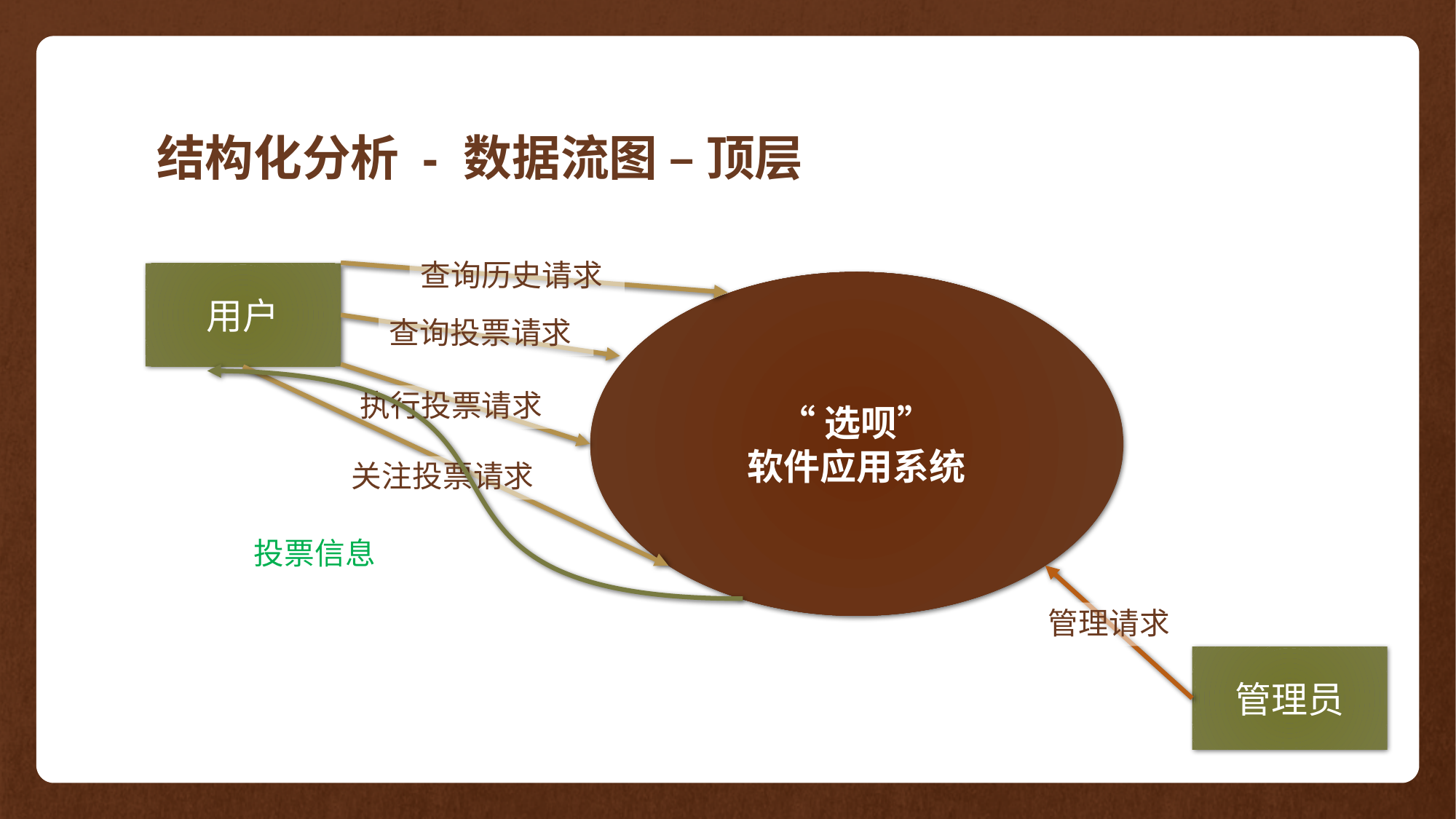

# 结构化分析 - 数据流图 – 顶层
查询历史请求
用户
“选呗”
软件应用系统
查询投票请求
执行投票请求
关注投票请求
投票信息
管理请求
管理员